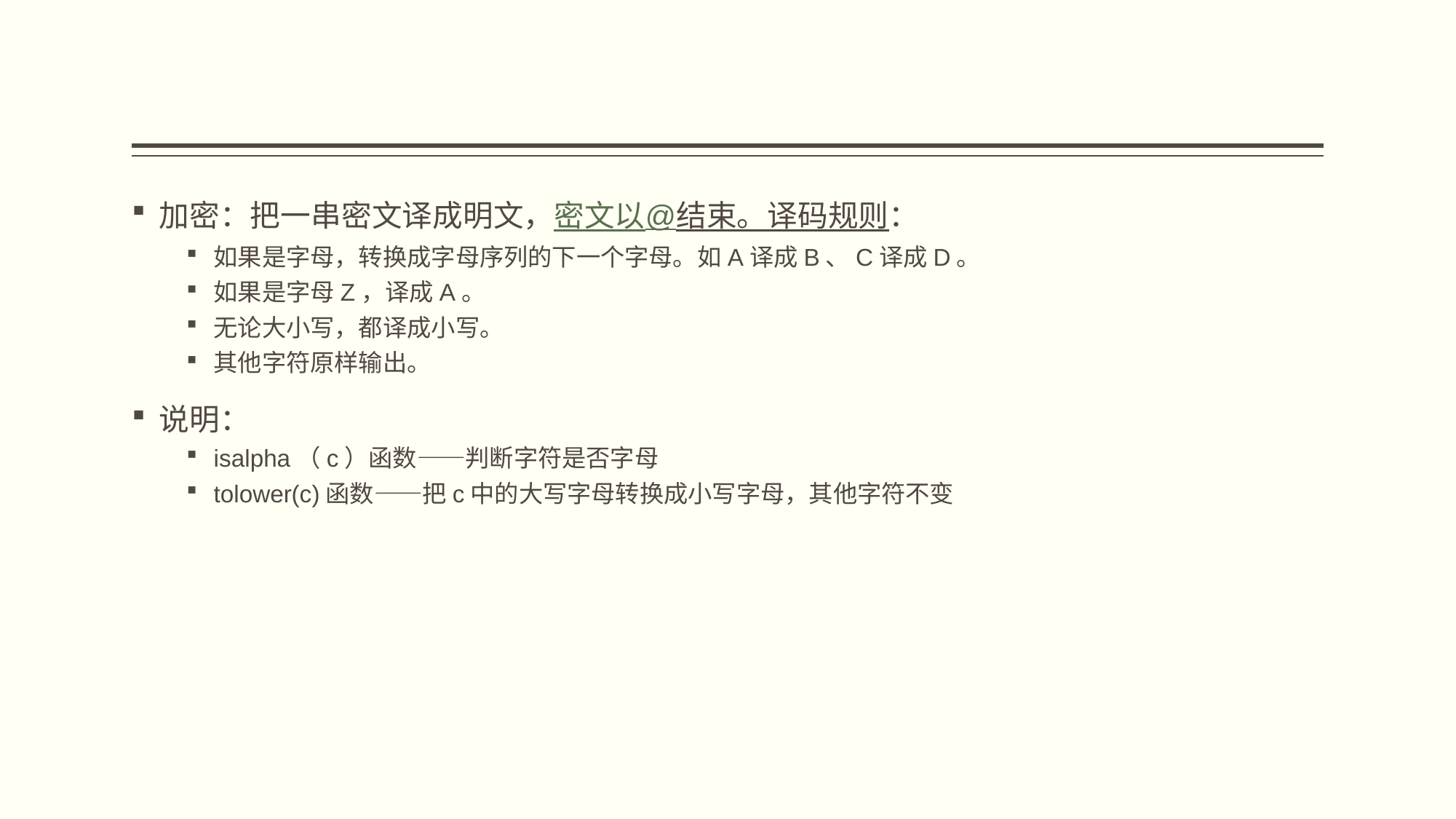

#
加密：把一串密文译成明文，密文以@结束。译码规则：
如果是字母，转换成字母序列的下一个字母。如A译成B、C译成D。
如果是字母Z，译成A。
无论大小写，都译成小写。
其他字符原样输出。
说明：
isalpha（c）函数——判断字符是否字母
tolower(c)函数——把c中的大写字母转换成小写字母，其他字符不变